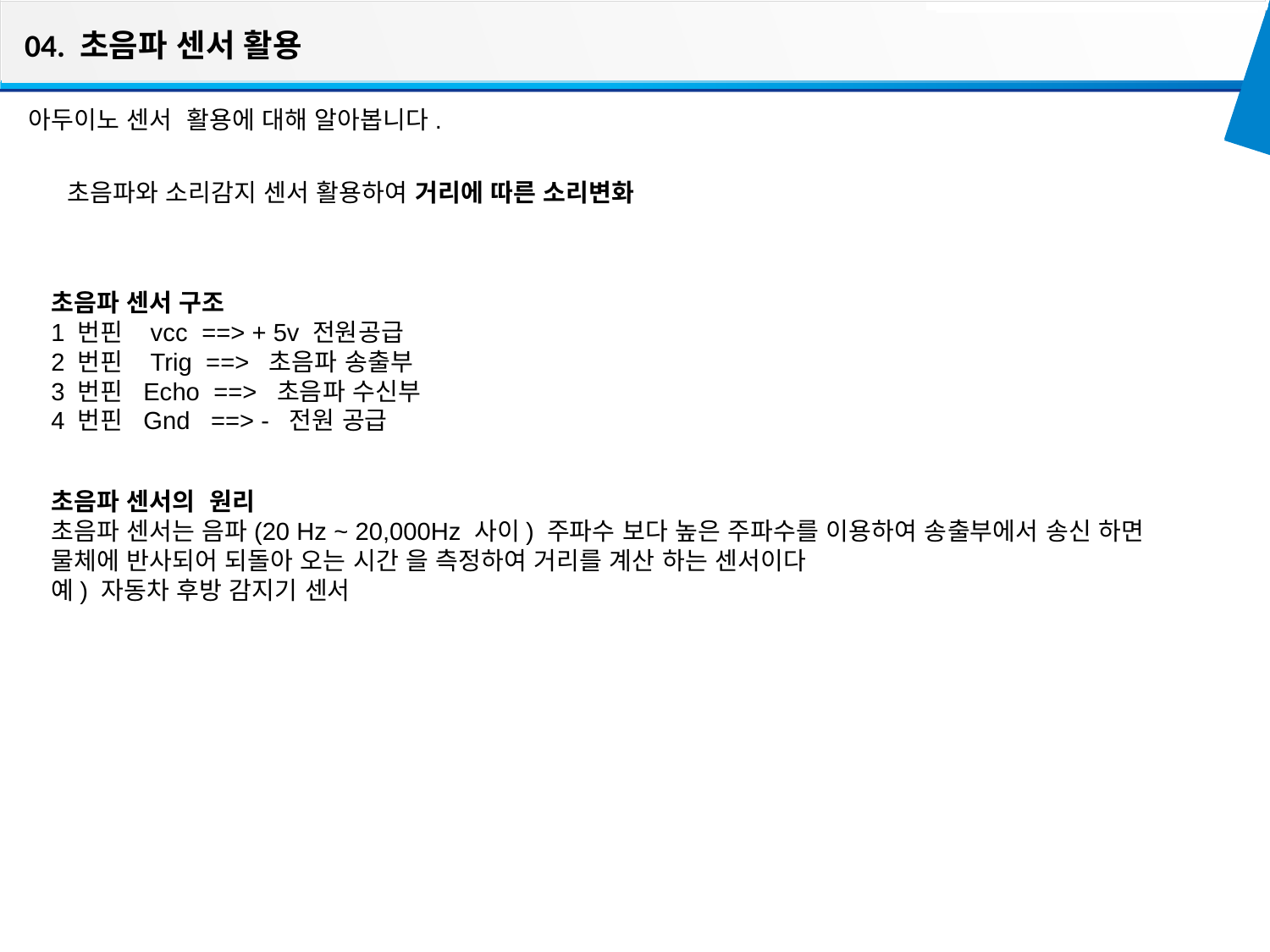

04. 초음파 센서 활용

아두이노 센서  활용에 대해 알아봅니다.
초음파와 소리감지 센서 활용하여 거리에 따른 소리변화

초음파 센서 구조
1 번핀   vcc  ==> + 5v 전원공급
2 번핀   Trig  ==>  초음파 송출부
3 번핀  Echo  ==>  초음파 수신부
4 번핀  Gnd   ==> -  전원 공급
초음파 센서의  원리
초음파 센서는 음파(20 Hz ~ 20,000Hz 사이) 주파수 보다 높은 주파수를 이용하여 송출부에서 송신 하면 물체에 반사되어 되돌아 오는 시간 을 측정하여 거리를 계산 하는 센서이다
예) 자동차 후방 감지기 센서